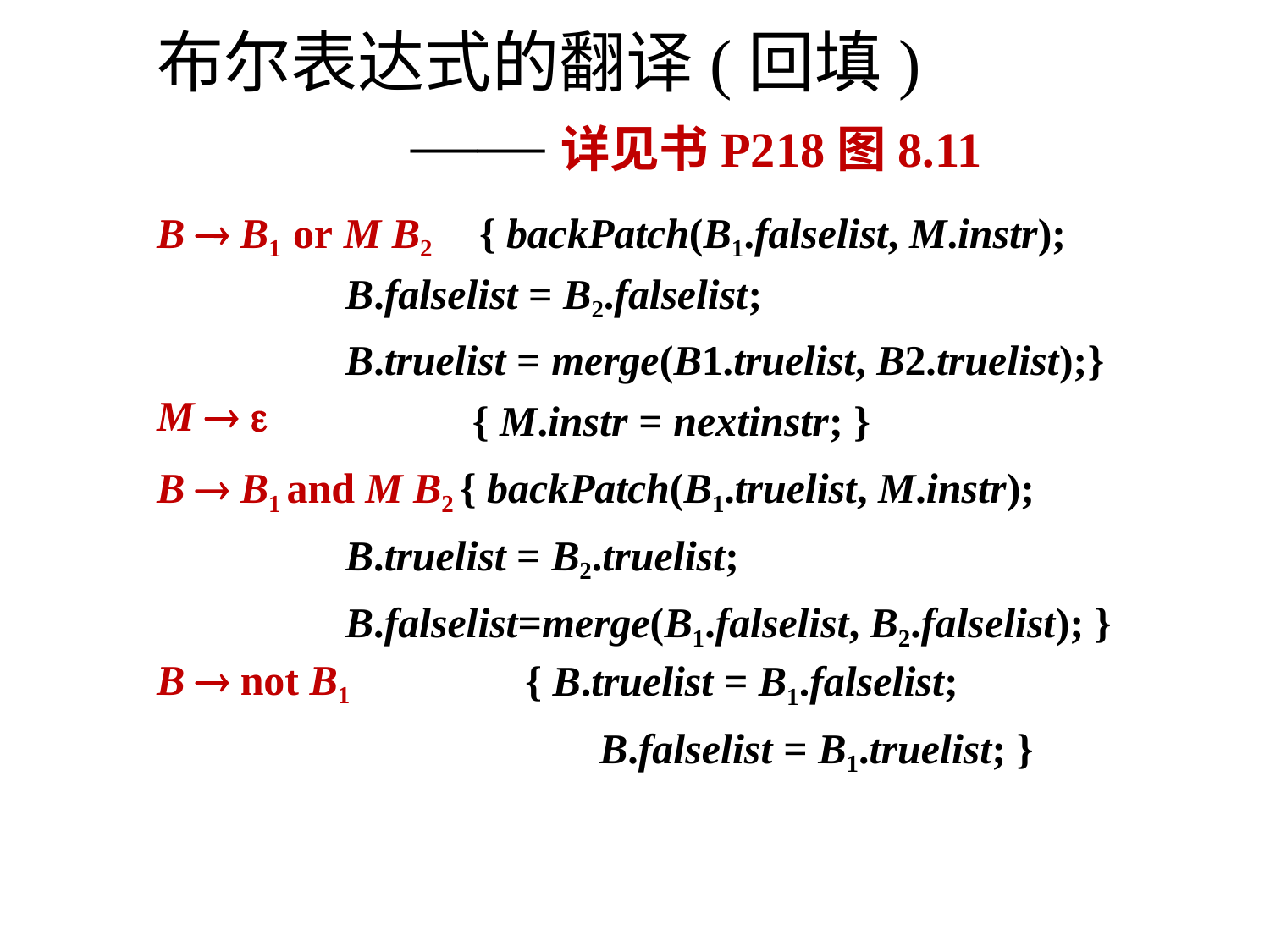

# 布尔表达式的翻译(回填) ——详见书P218图8.11
B → B1  or M B2	{ backPatch(B1.falselist, M.instr);
B.falselist = B2.falselist;
B.truelist = merge(B1.truelist, B2.truelist);}
{ M.instr = nextinstr; }
M → ε
B → B1 and M B2 { backPatch(B1.truelist, M.instr);  B.truelist = B2.truelist;  B.falselist=merge(B1.falselist, B2.falselist); }
{ B.truelist = B1.falselist;  B.falselist = B1.truelist; }
B → not B1
34